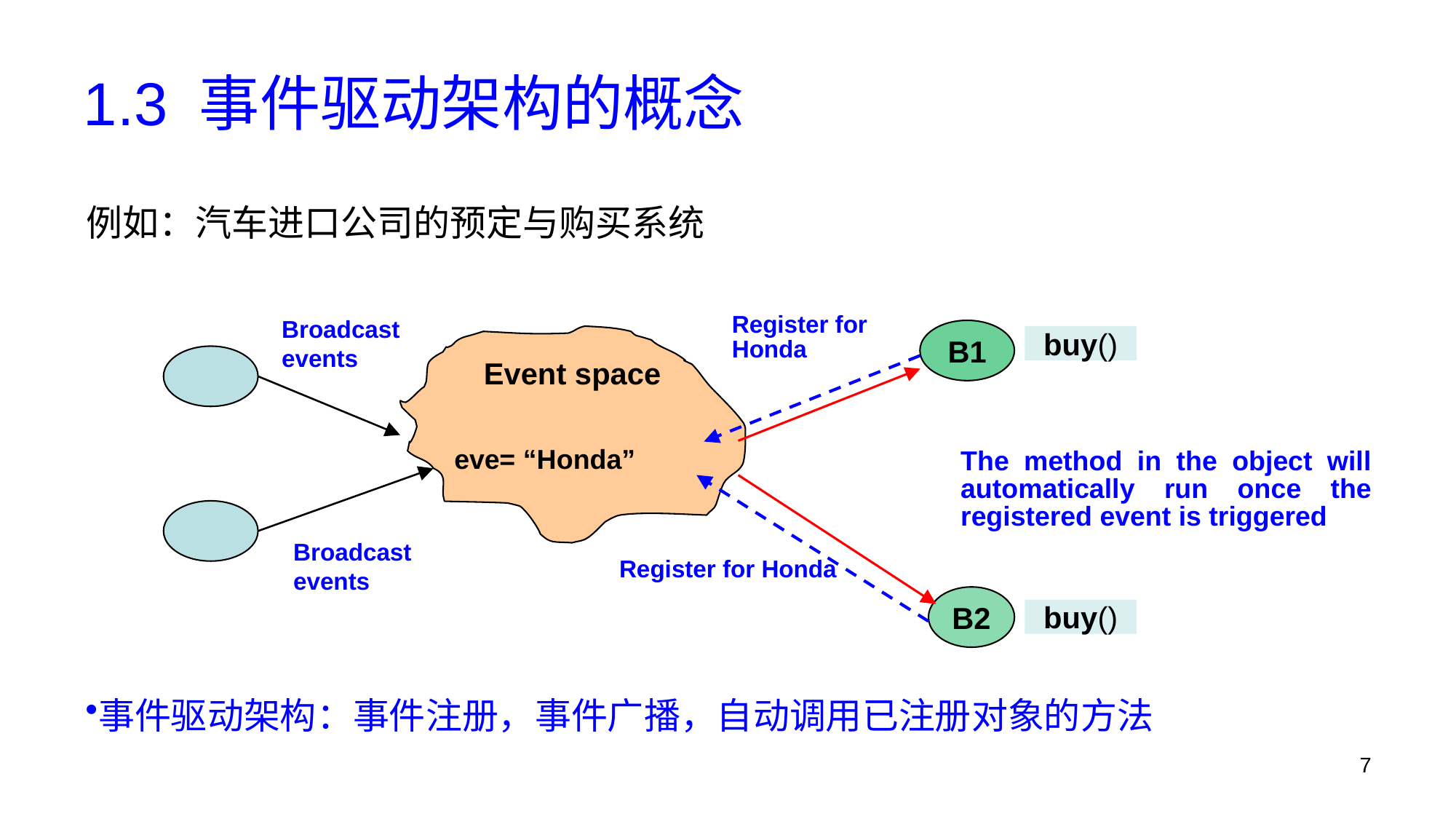

# 1.3 事件驱动架构的概念
例如：汽车进口公司的预定与购买系统
Register for
Honda

Broadcast events
B1

buy()

Event space

eve= “Honda”
The method in the object will automatically run once the registered event is triggered

Register for Honda

Broadcast events
B2
buy()
事件驱动架构：事件注册，事件广播，自动调用已注册对象的方法
7